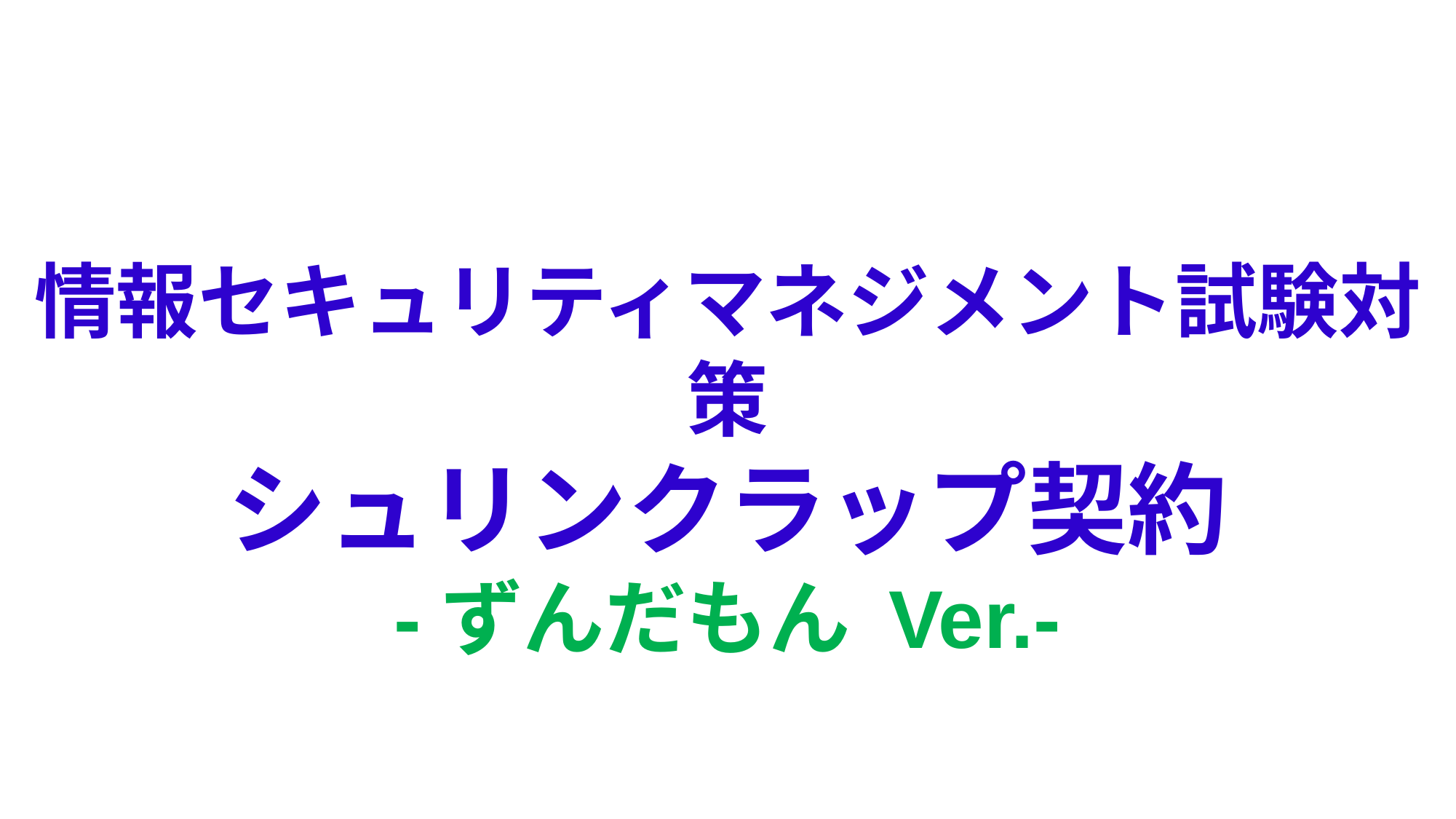

情報セキュリティマネジメント試験対策
シュリンクラップ契約
-ずんだもん Ver.-